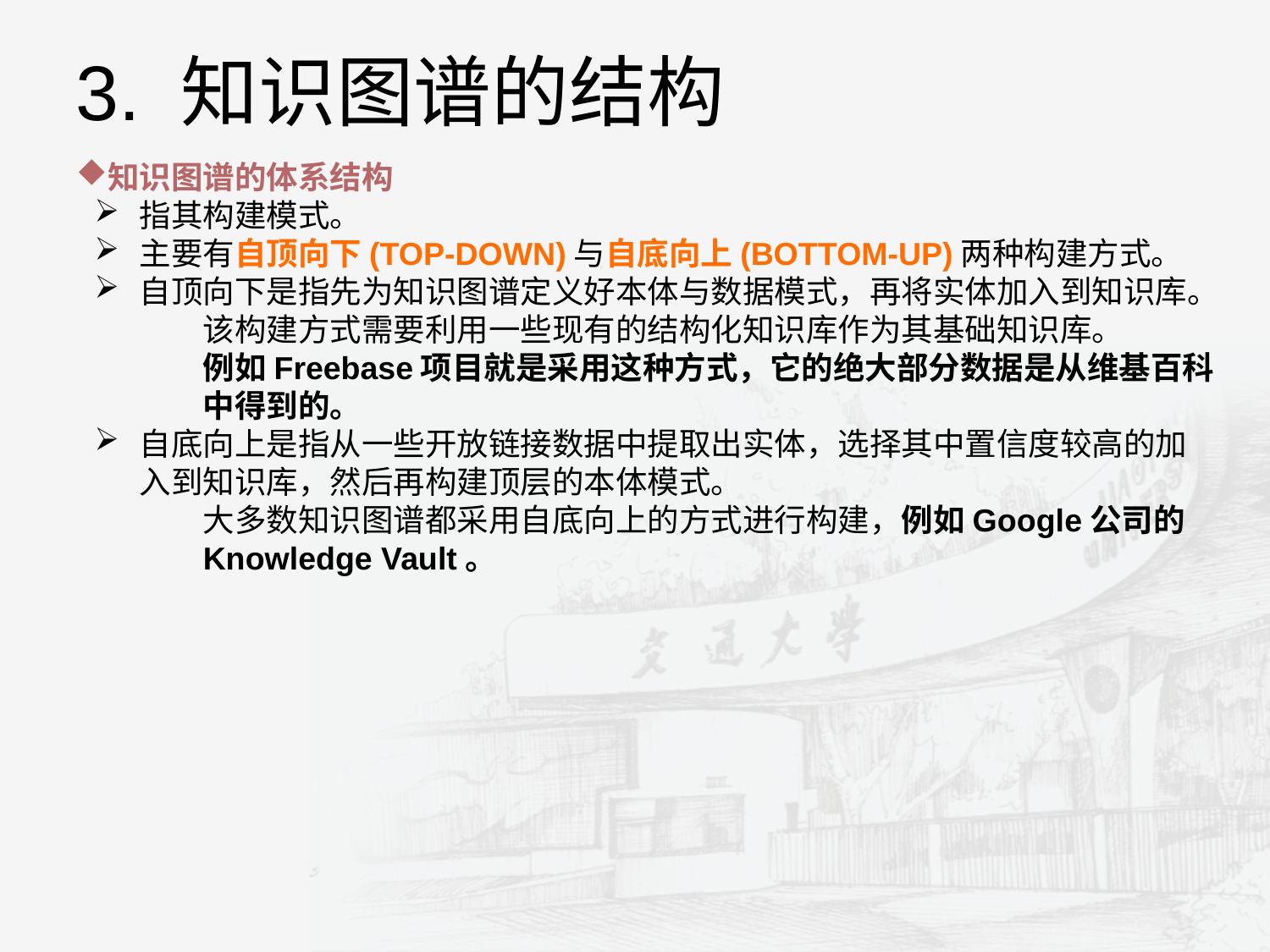

3. 知识图谱的结构
知识图谱的体系结构
指其构建模式。
主要有自顶向下(top-down)与自底向上(bottom-up)两种构建方式。
自顶向下是指先为知识图谱定义好本体与数据模式，再将实体加入到知识库。
该构建方式需要利用一些现有的结构化知识库作为其基础知识库。
例如Freebase项目就是采用这种方式，它的绝大部分数据是从维基百科中得到的。
自底向上是指从一些开放链接数据中提取出实体，选择其中置信度较高的加入到知识库，然后再构建顶层的本体模式。
大多数知识图谱都采用自底向上的方式进行构建，例如Google公司的Knowledge Vault。
57